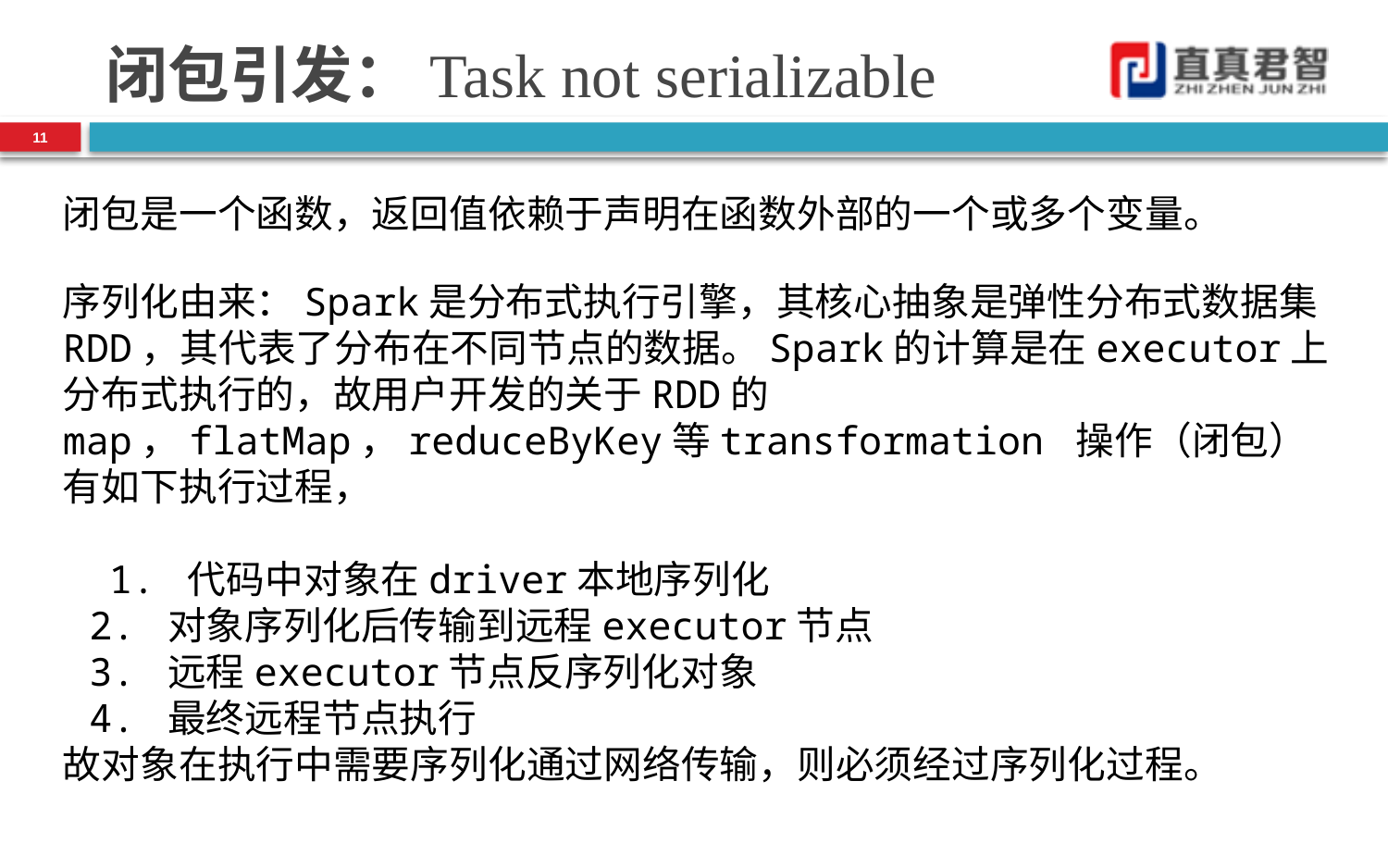

# 闭包引发：Task not serializable
11
闭包是一个函数，返回值依赖于声明在函数外部的一个或多个变量。

序列化由来：Spark是分布式执行引擎，其核心抽象是弹性分布式数据集RDD，其代表了分布在不同节点的数据。Spark的计算是在executor上分布式执行的，故用户开发的关于RDD的map，flatMap，reduceByKey等transformation 操作（闭包）有如下执行过程，

  1. 代码中对象在driver本地序列化 
  2. 对象序列化后传输到远程executor节点 
  3. 远程executor节点反序列化对象 
  4. 最终远程节点执行 
故对象在执行中需要序列化通过网络传输，则必须经过序列化过程。